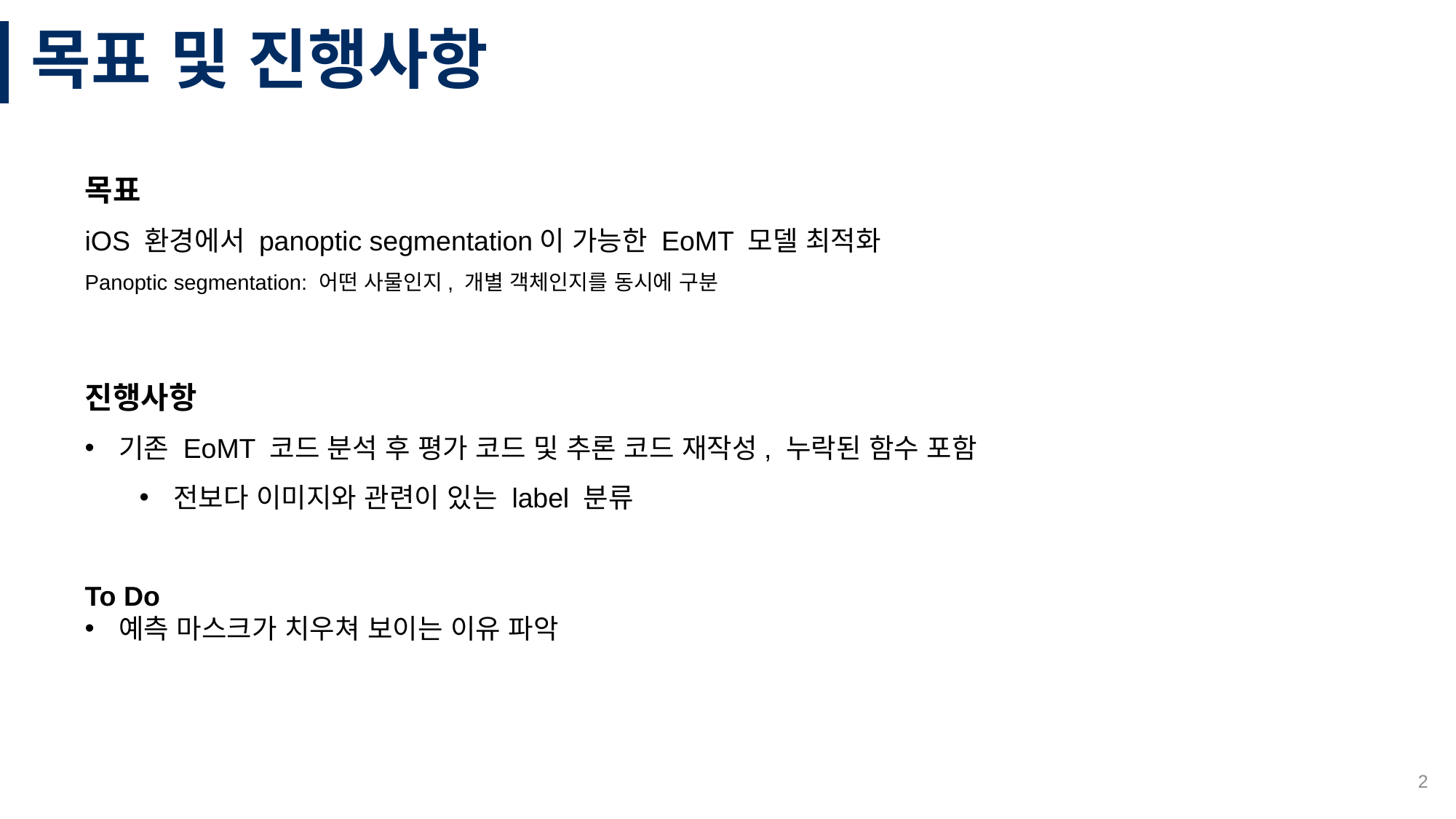

# 목표 및 진행사항

목표
iOS 환경에서 panoptic segmentation이 가능한 EoMT 모델 최적화
Panoptic segmentation: 어떤 사물인지, 개별 객체인지를 동시에 구분

진행사항
기존 EoMT 코드 분석 후 평가 코드 및 추론 코드 재작성, 누락된 함수 포함
전보다 이미지와 관련이 있는 label 분류

To Do
예측 마스크가 치우쳐 보이는 이유 파악
2